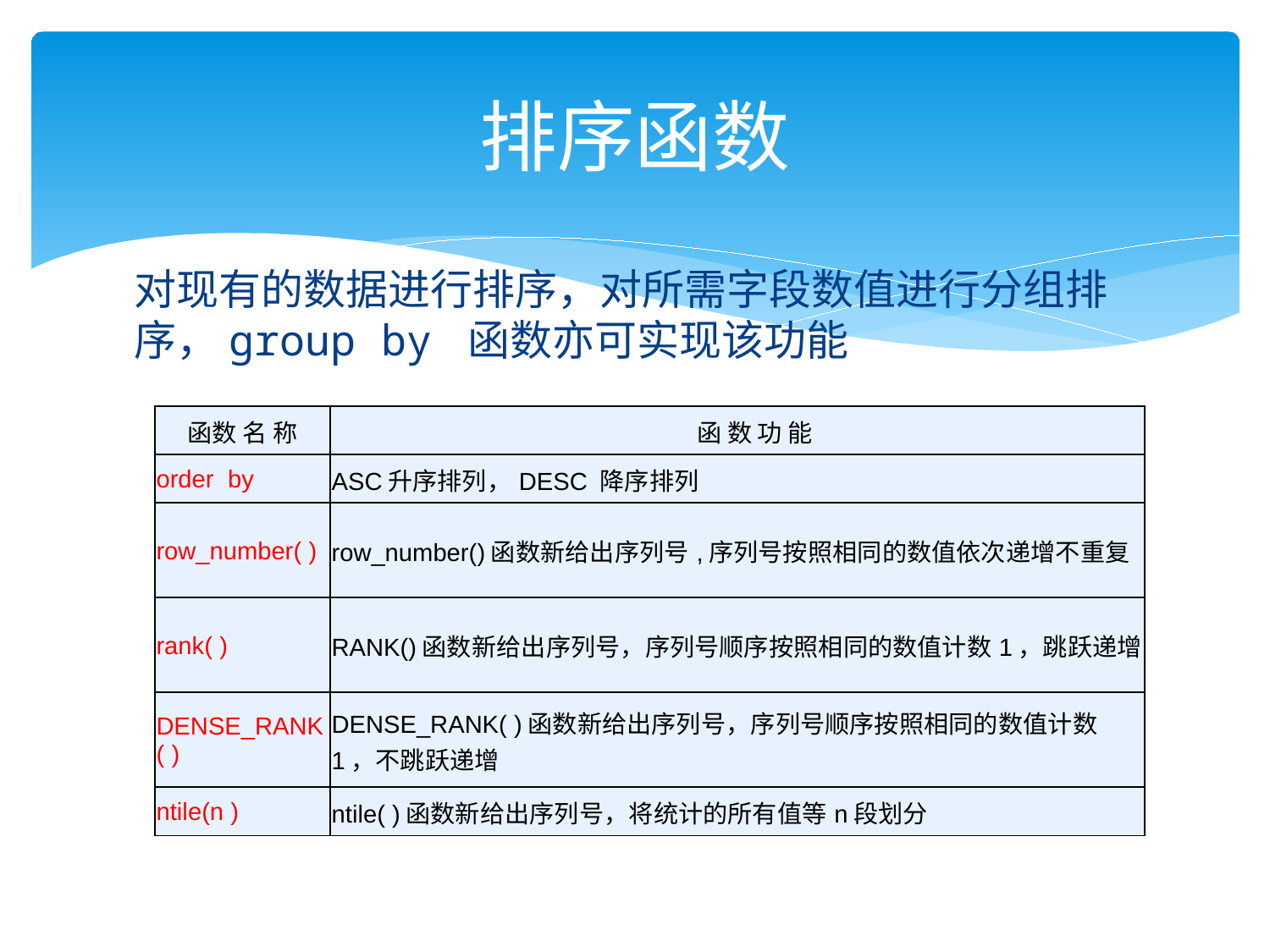

# 排序函数
对现有的数据进行排序，对所需字段数值进行分组排序，group by 函数亦可实现该功能
| 函数 名 称 | 函 数 功 能 |
| --- | --- |
| order by | ASC升序排列，DESC 降序排列 |
| row\_number( ) | row\_number()函数新给出序列号,序列号按照相同的数值依次递增不重复 |
| rank( ) | RANK()函数新给出序列号，序列号顺序按照相同的数值计数1，跳跃递增 |
| DENSE\_RANK( ) | DENSE\_RANK( )函数新给出序列号，序列号顺序按照相同的数值计数1，不跳跃递增 |
| ntile(n ) | ntile( )函数新给出序列号，将统计的所有值等n段划分 |